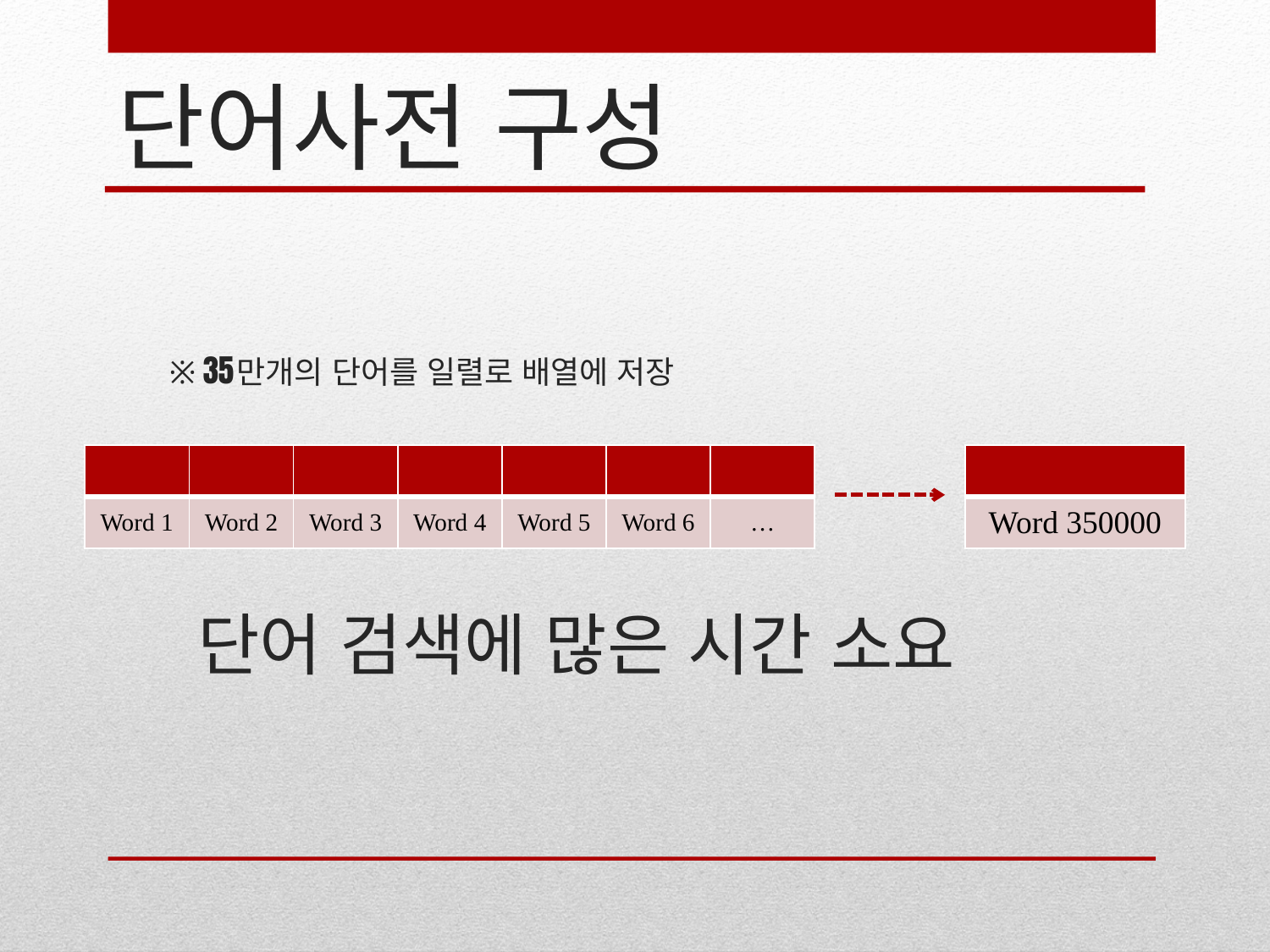

단어사전 구성

※ 35만개의 단어를 일렬로 배열에 저장
|  |  |  |  |  |  |  |
| --- | --- | --- | --- | --- | --- | --- |
| Word 1 | Word 2 | Word 3 | Word 4 | Word 5 | Word 6 | … |
|  |
| --- |
| Word 350000 |
단어 검색에 많은 시간 소요